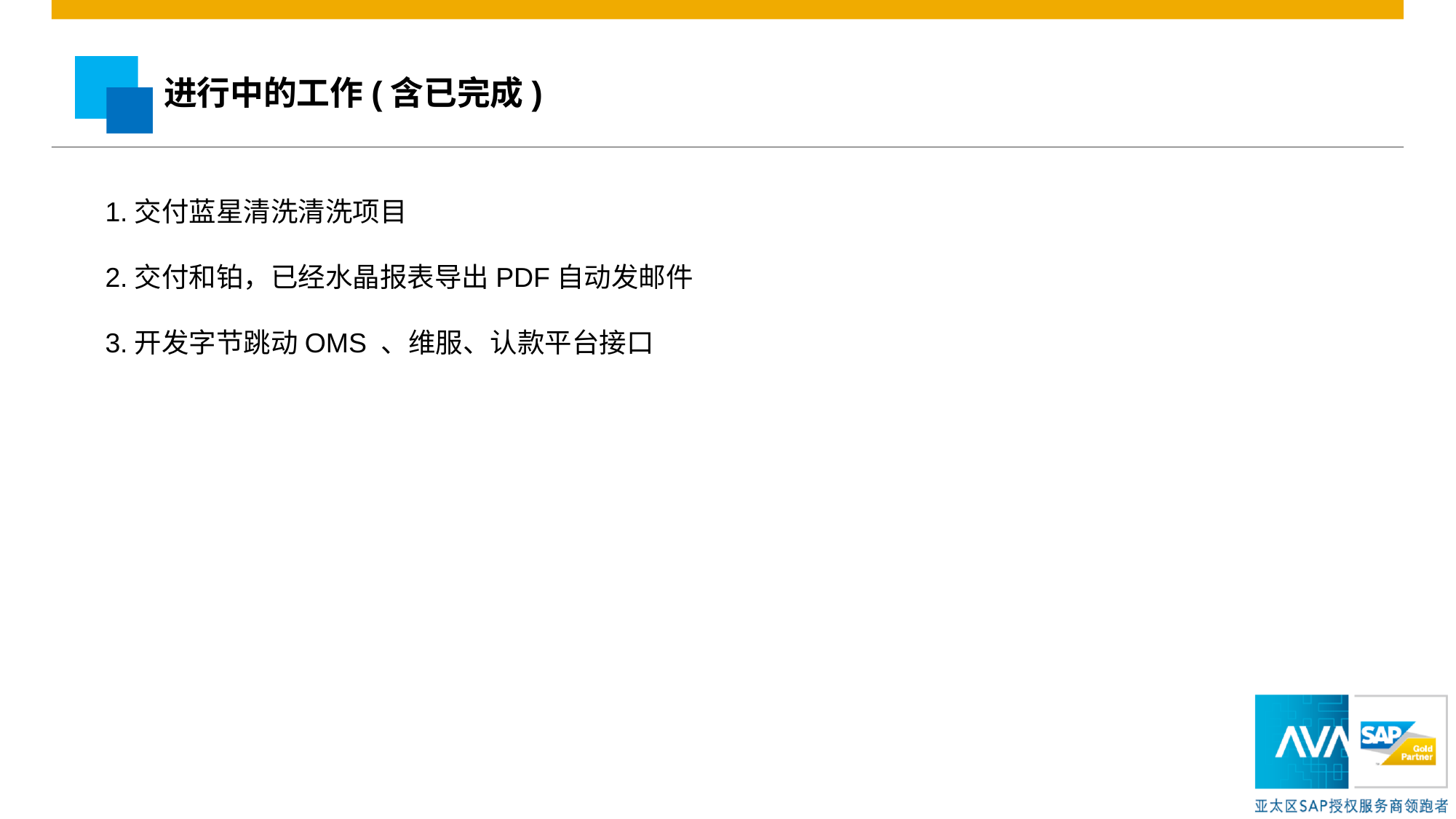

进行中的工作(含已完成)
1.交付蓝星清洗清洗项目

2.交付和铂，已经水晶报表导出PDF自动发邮件

3.开发字节跳动OMS 、维服、认款平台接口